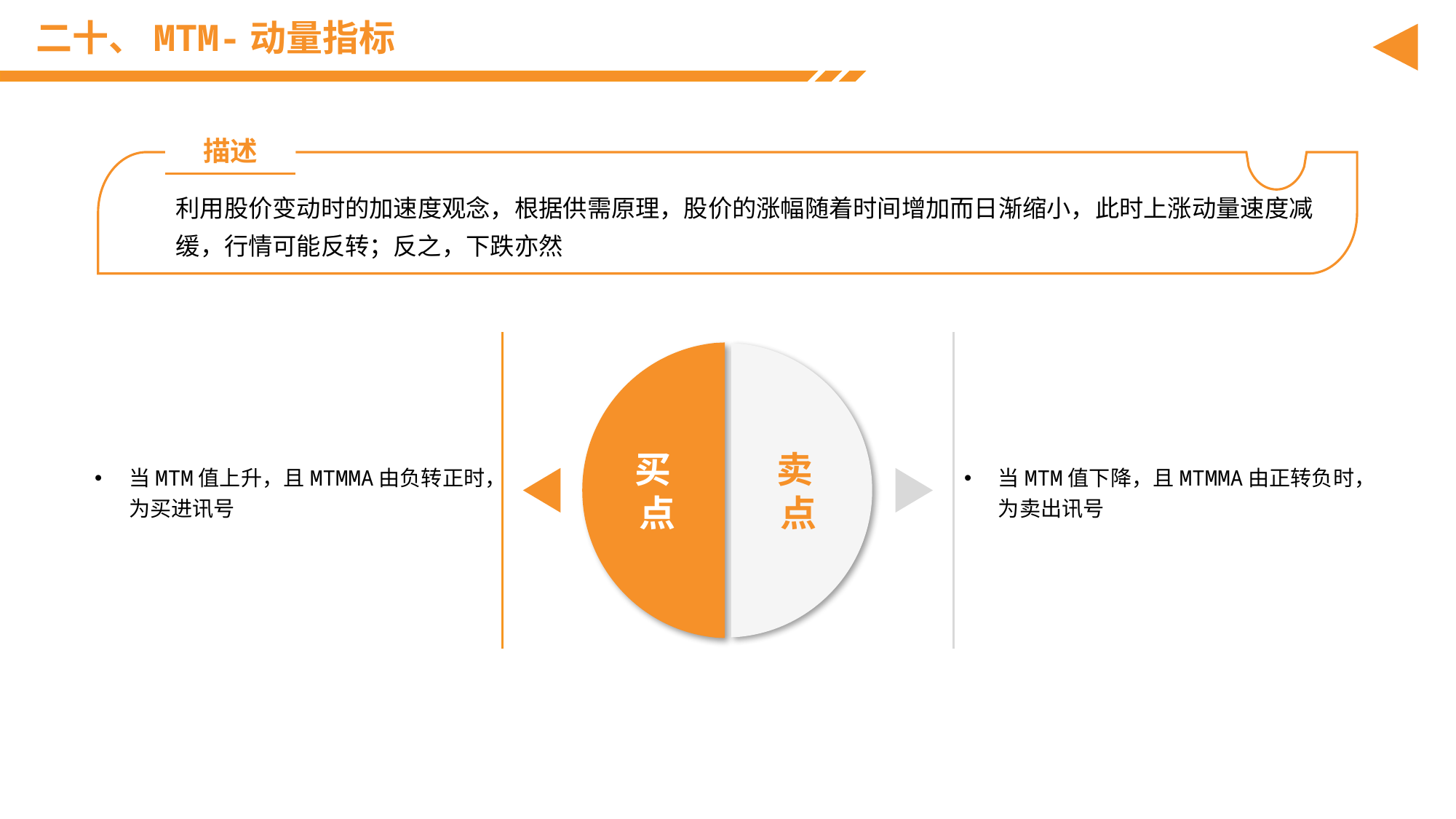

# 二十、MTM-动量指标

描述

利用股价变动时的加速度观念，根据供需原理，股价的涨幅随着时间增加而日渐缩小，此时上涨动量速度减缓，行情可能反转；反之，下跌亦然
当MTM值上升，且MTMMA由负转正时，为买进讯号
当MTM值下降，且MTMMA由正转负时，为卖出讯号

买
点
卖
点